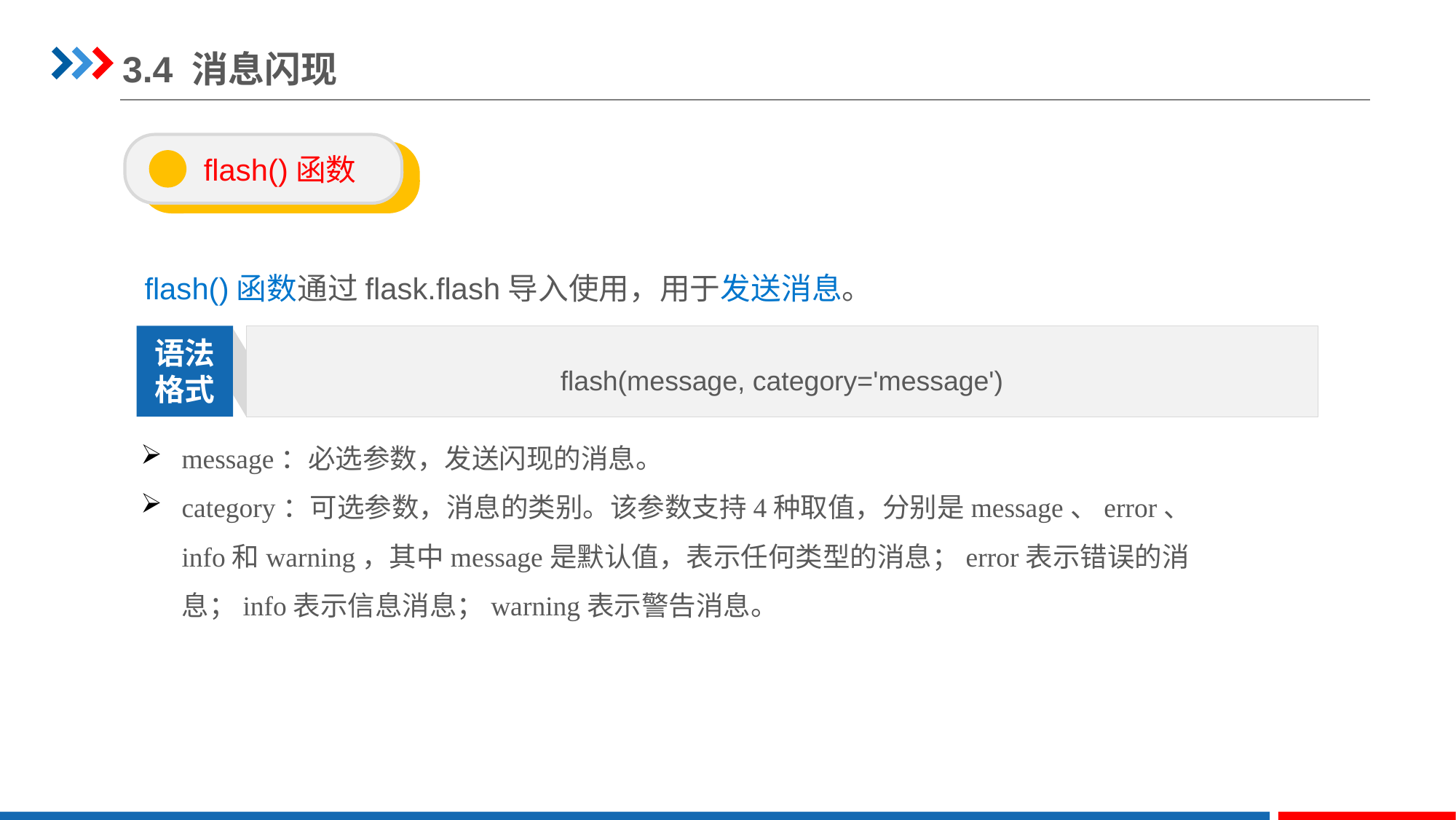

3.4 消息闪现
    flash()函数

flash()函数通过flask.flash导入使用，用于发送消息。

flash(message, category='message')

语法
格式
message：必选参数，发送闪现的消息。
category：可选参数，消息的类别。该参数支持4种取值，分别是message、error、info和warning，其中message是默认值，表示任何类型的消息；error表示错误的消息；info表示信息消息；warning表示警告消息。